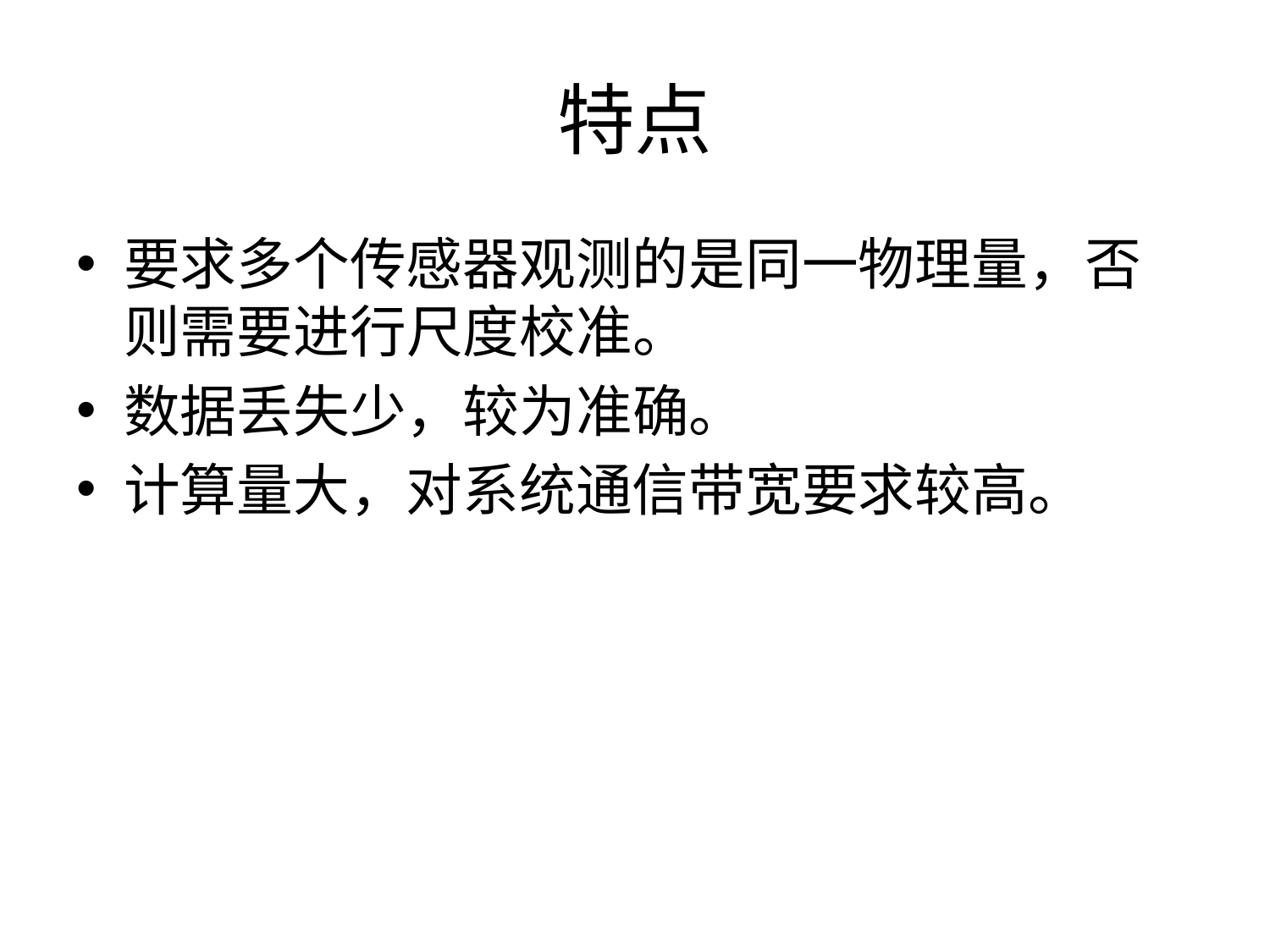

# 特点
要求多个传感器观测的是同一物理量，否则需要进行尺度校准。
数据丢失少，较为准确。
计算量大，对系统通信带宽要求较高。